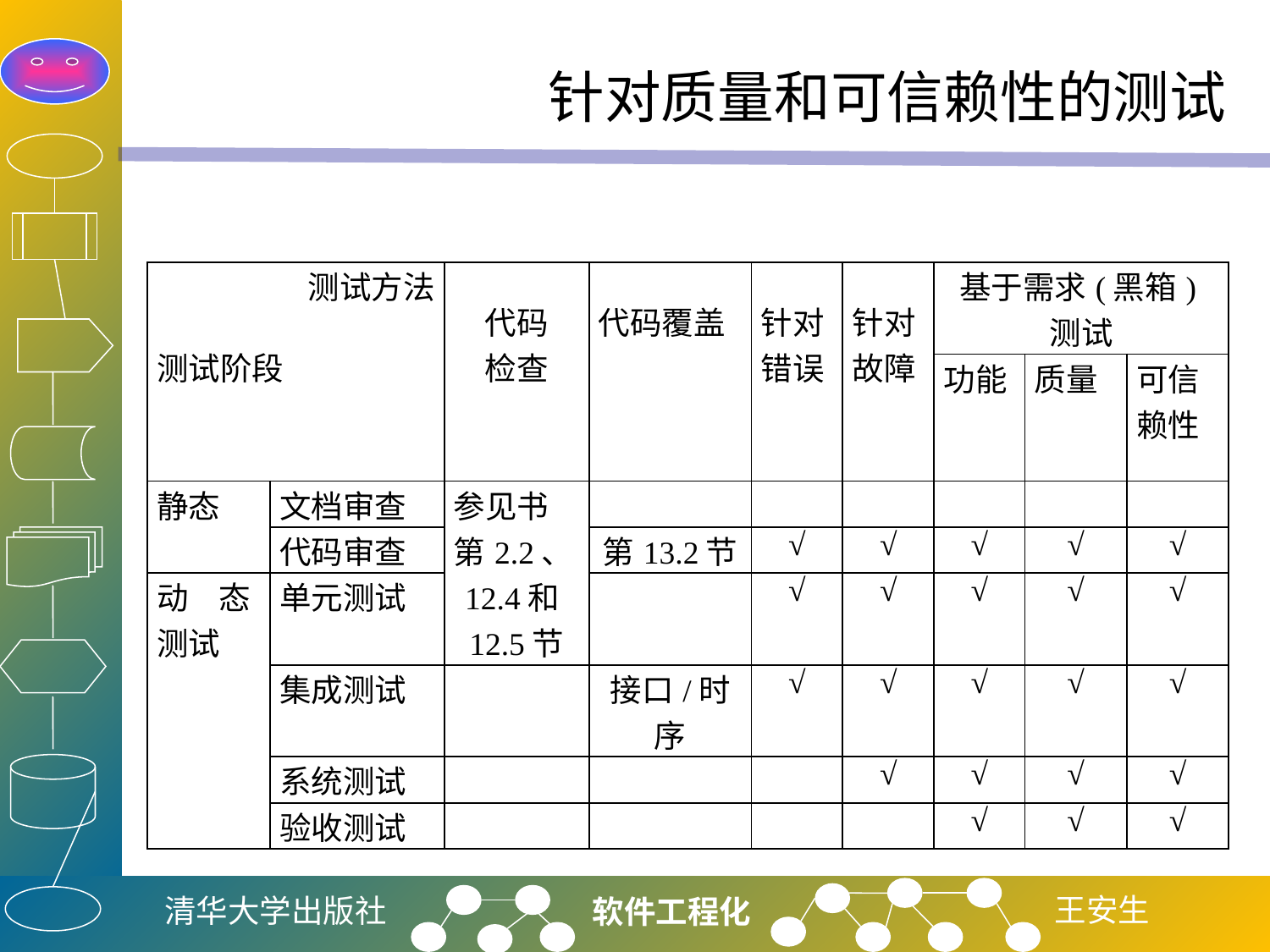

# 针对质量和可信赖性的测试
| 测试方法   测试阶段 |  | 代码 检查 | 代码覆盖 | 针对 错误 | 针对 故障 | 基于需求(黑箱)测试 |  |  |
| --- | --- | --- | --- | --- | --- | --- | --- | --- |
|  |  |  |  |  |  | 功能 | 质量 | 可信 赖性 |
| 静态 | 文档审查 | 参见书 第2.2、 12.4和12.5节 |  |  |  |  |  |  |
|  | 代码审查 |  | 第13.2节 | √ | √ | √ | √ | √ |
| 动态测试 | 单元测试 |  |  | √ | √ | √ | √ | √ |
|  | 集成测试 |  | 接口/时序 | √ | √ | √ | √ | √ |
|  | 系统测试 |  |  |  | √ | √ | √ | √ |
|  | 验收测试 |  |  |  |  | √ | √ | √ |